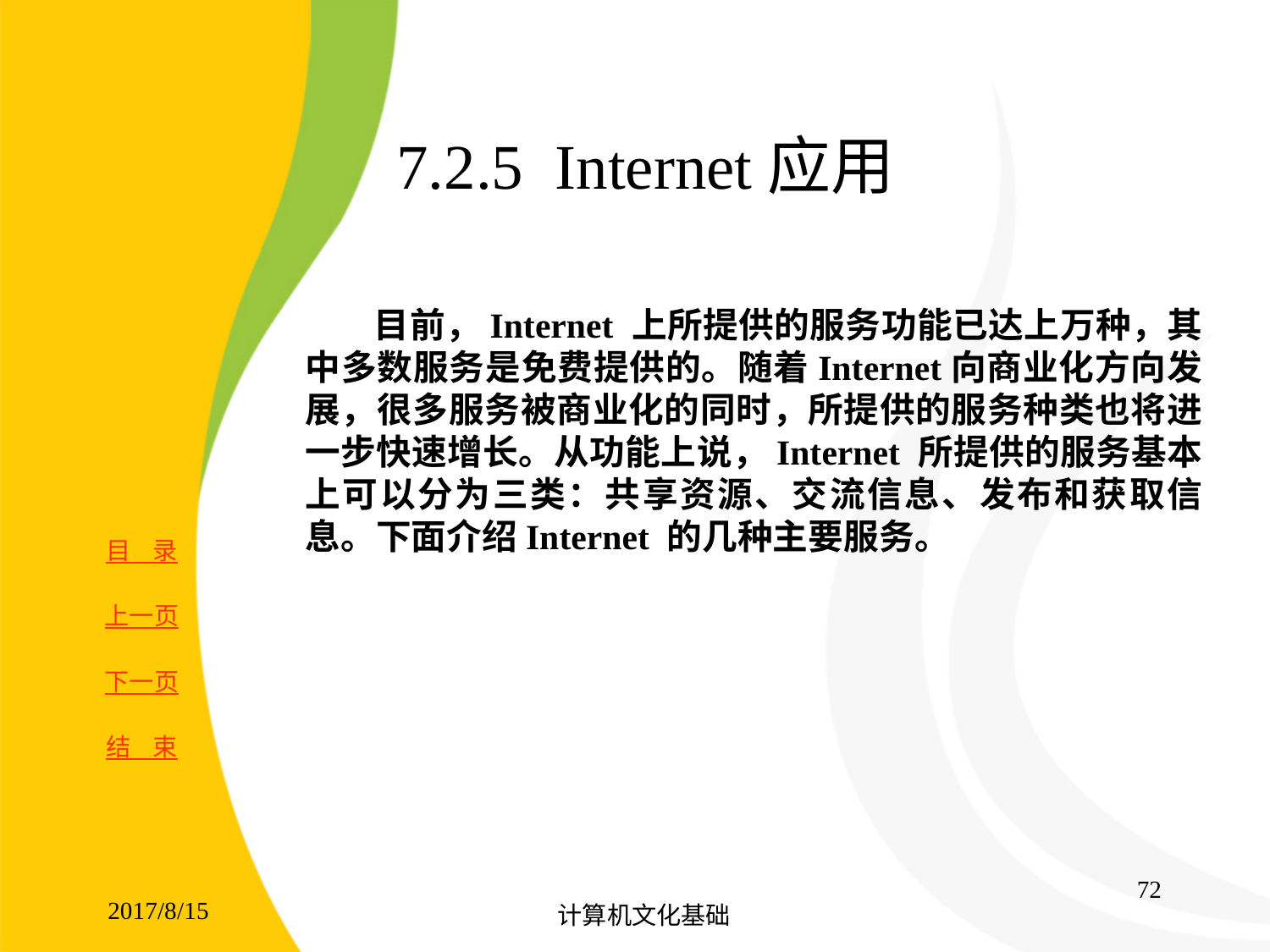

# 7.2.5  Internet应用
	        目前，Internet 上所提供的服务功能已达上万种，其中多数服务是免费提供的。随着Internet向商业化方向发展，很多服务被商业化的同时，所提供的服务种类也将进一步快速增长。从功能上说，Internet 所提供的服务基本上可以分为三类：共享资源、交流信息、发布和获取信息。下面介绍Internet 的几种主要服务。
72
2017/8/15